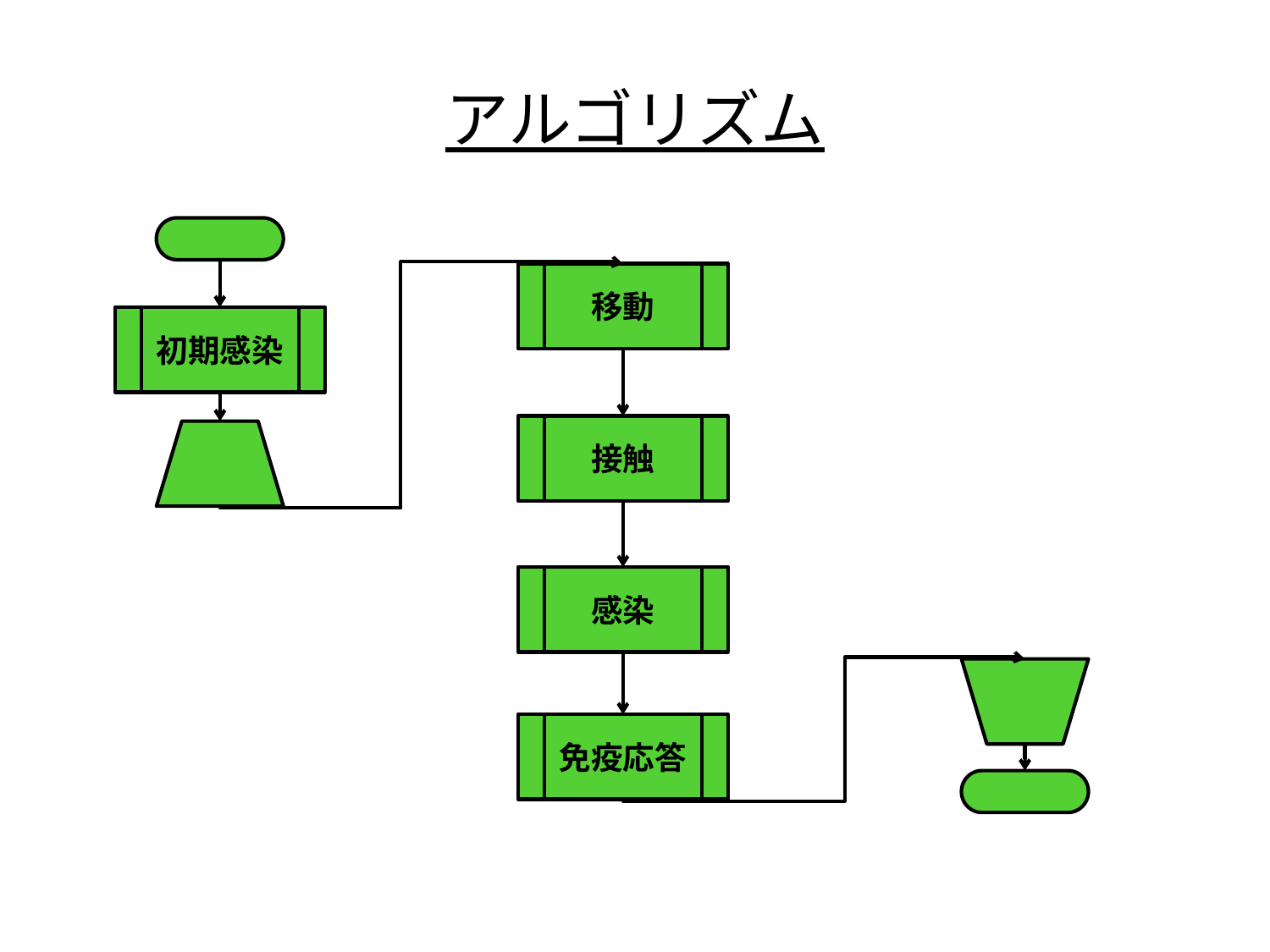

# アルゴリズム

移動
初期感染
接触

感染

免疫応答